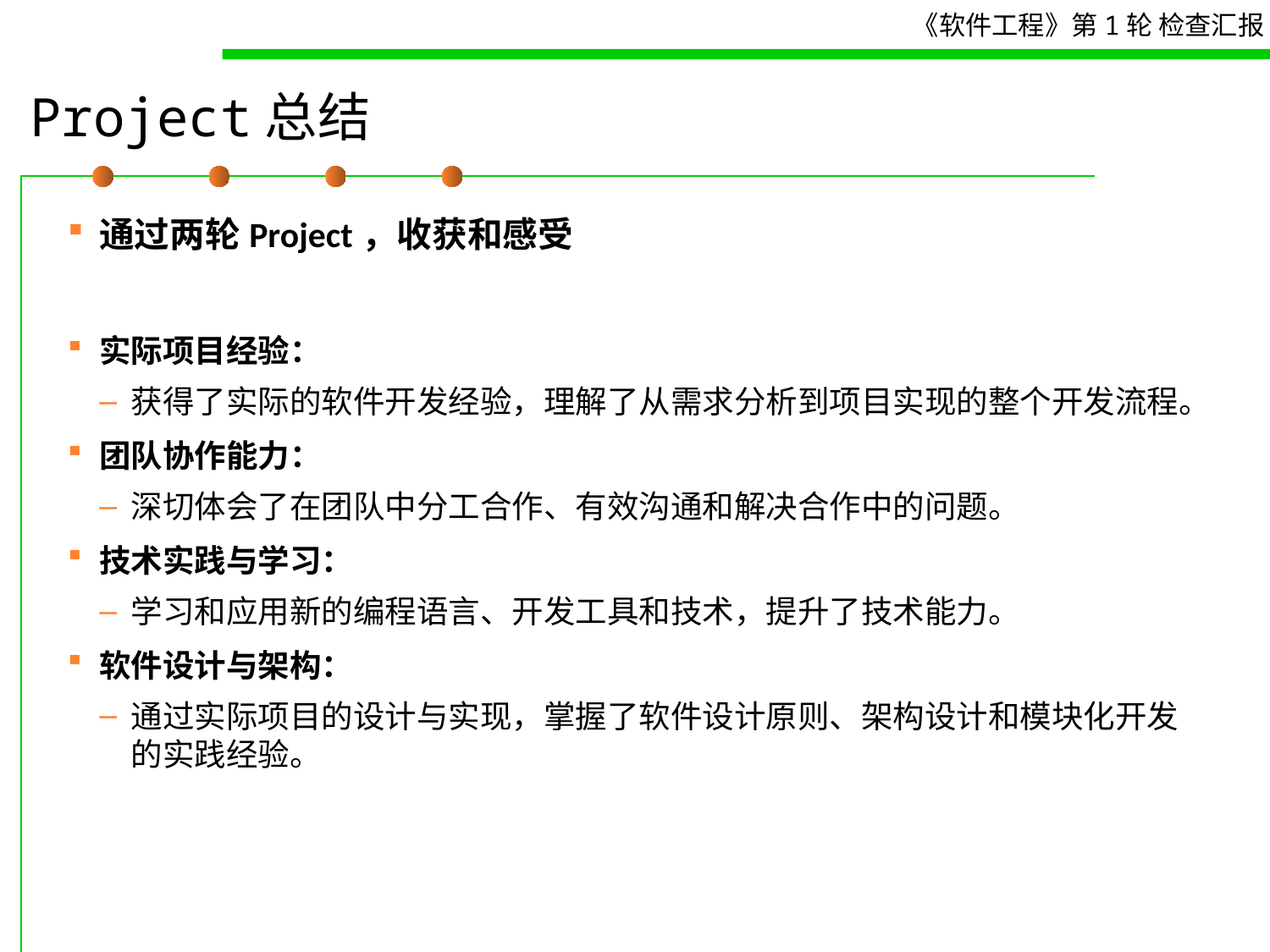

# Project总结
通过两轮Project，收获和感受

实际项目经验：
获得了实际的软件开发经验，理解了从需求分析到项目实现的整个开发流程。
团队协作能力：
深切体会了在团队中分工合作、有效沟通和解决合作中的问题。
技术实践与学习：
学习和应用新的编程语言、开发工具和技术，提升了技术能力。
软件设计与架构：
通过实际项目的设计与实现，掌握了软件设计原则、架构设计和模块化开发的实践经验。